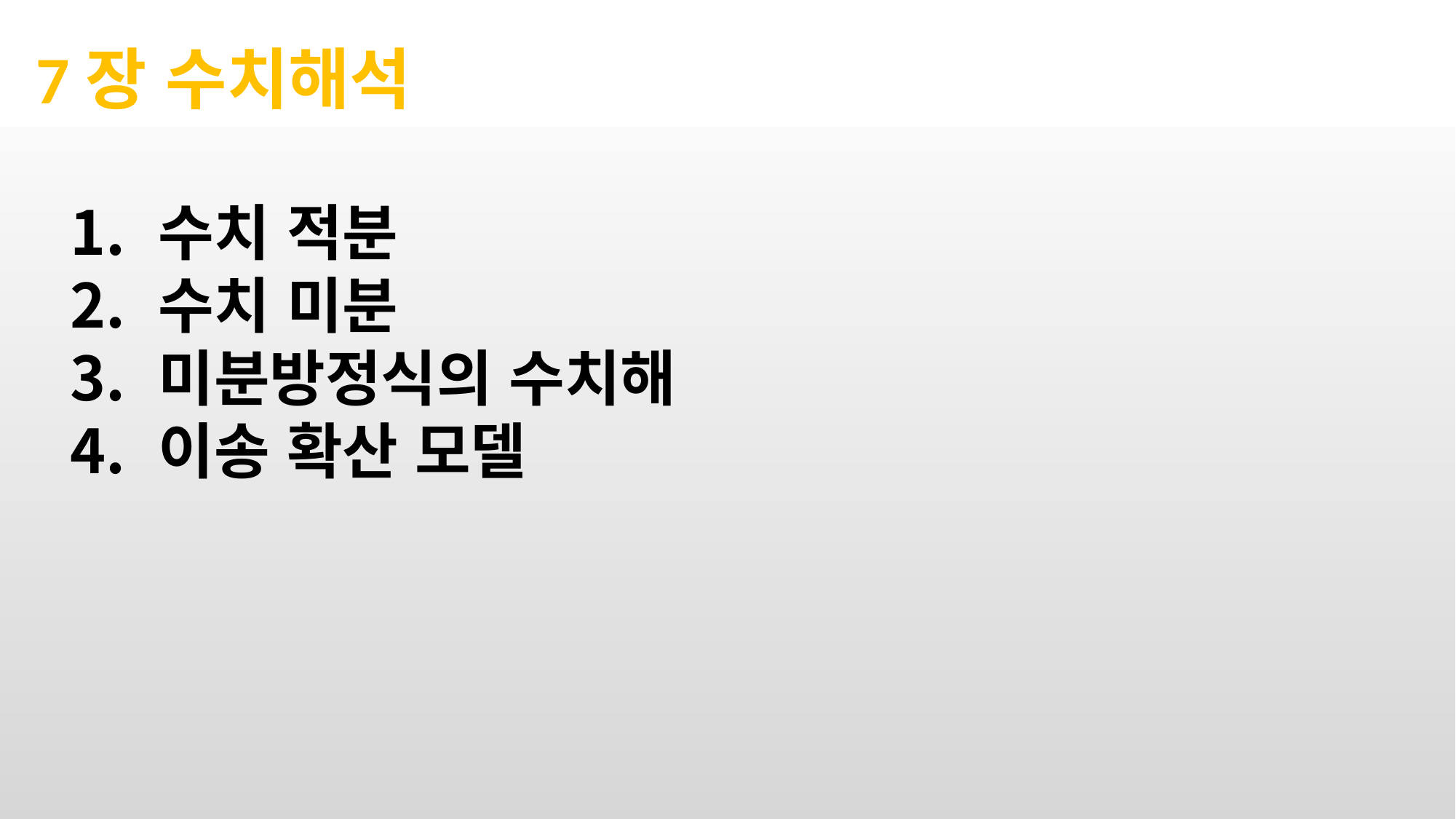

7장 수치해석
수치 적분
수치 미분
미분방정식의 수치해
이송 확산 모델